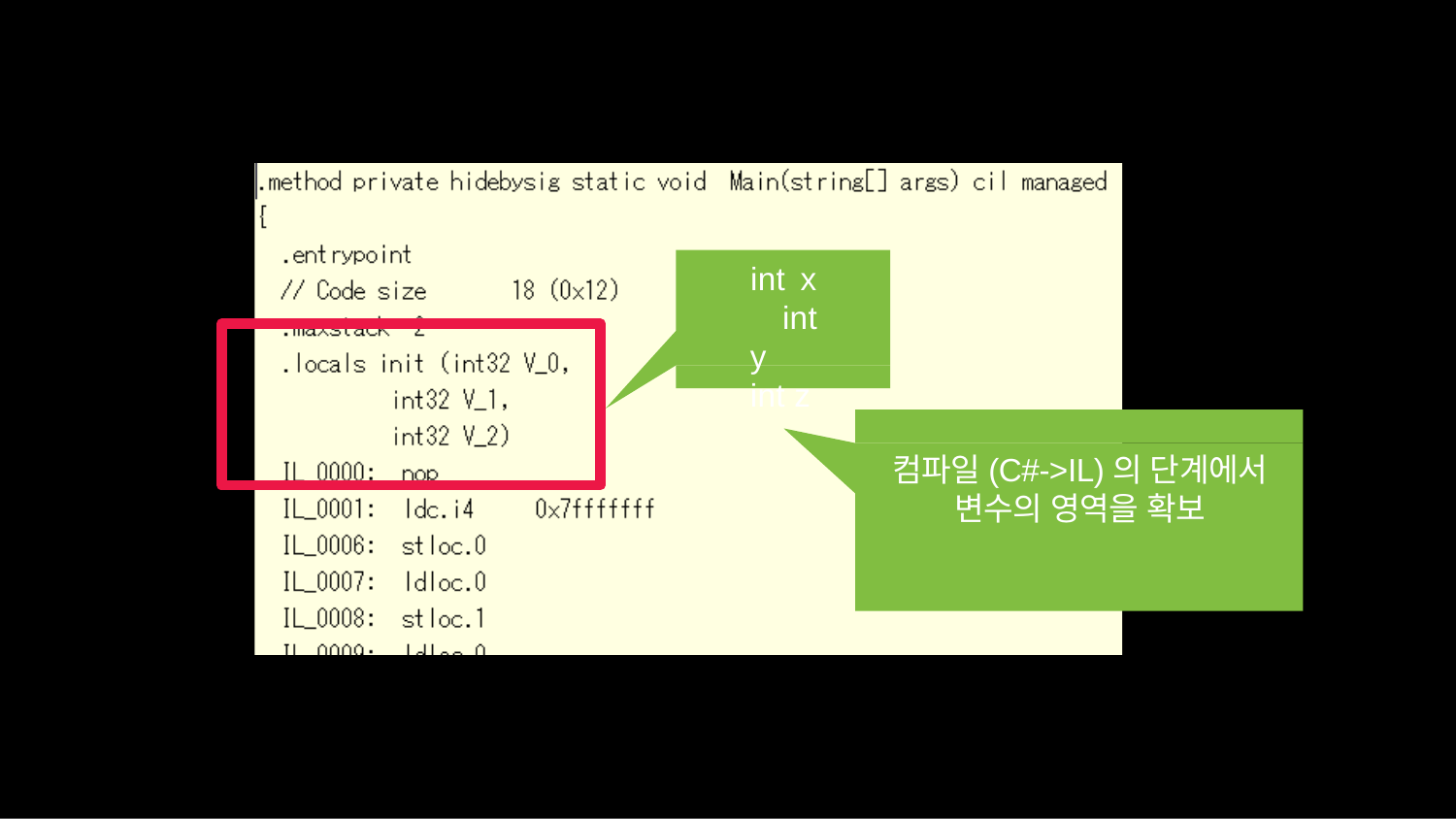

# int x  int y  int z

컴파일(C#->IL)의 단계에서 변수의 영역을 확보